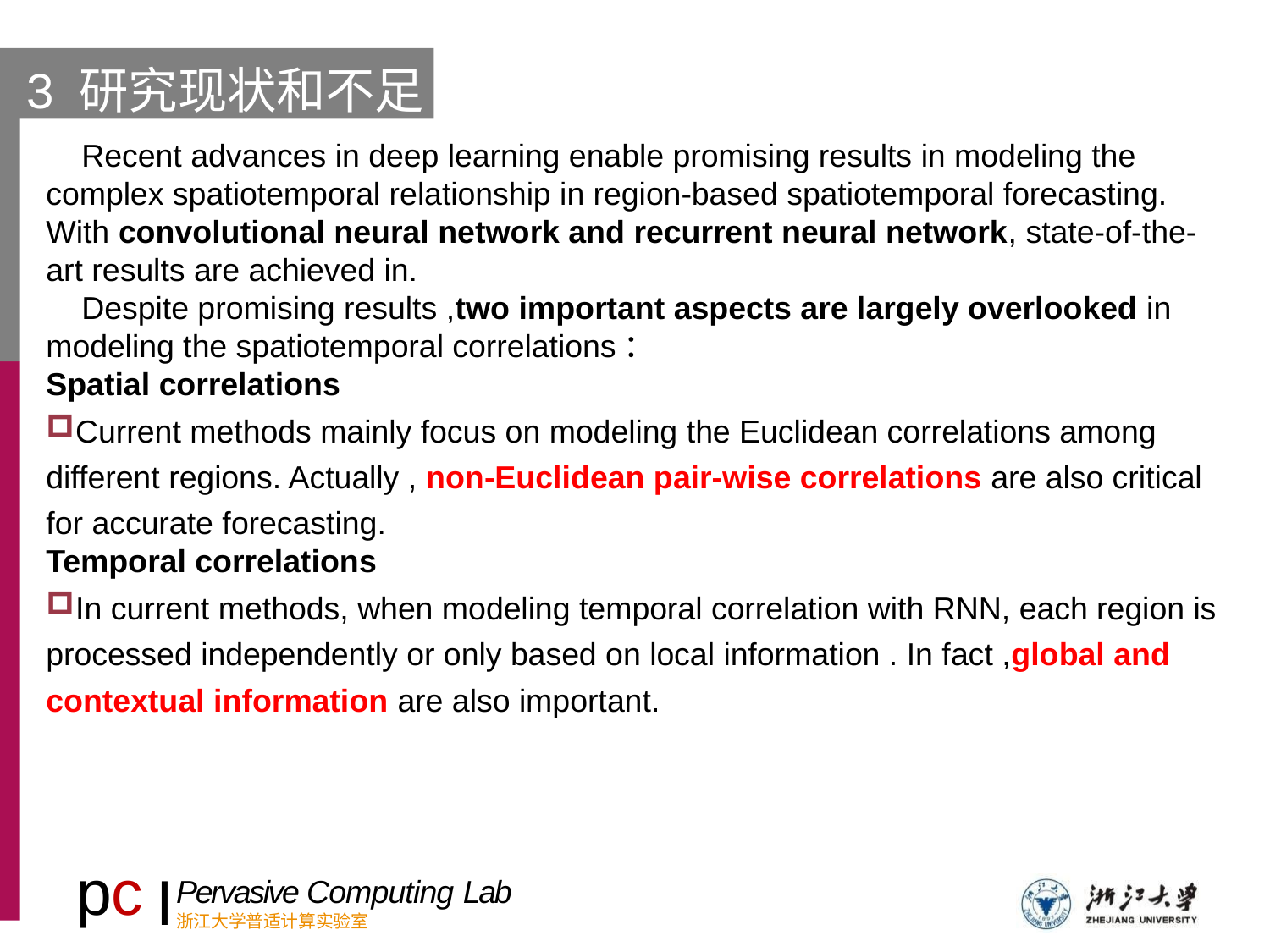

3 研究现状和不足

    Recent advances in deep learning enable promising results in modeling the complex spatiotemporal relationship in region-based spatiotemporal forecasting. With convolutional neural network and recurrent neural network, state-of-the-art results are achieved in.
    Despite promising results ,two important aspects are largely overlooked in modeling the spatiotemporal correlations：
Spatial correlations
Current methods mainly focus on modeling the Euclidean correlations among different regions. Actually , non-Euclidean pair-wise correlations are also critical for accurate forecasting.
Temporal correlations
In current methods, when modeling temporal correlation with RNN, each region is processed independently or only based on local information . In fact ,global and contextual information are also important.
pc
I
Pervasive Computing Lab
浙江大学普适计算实验室